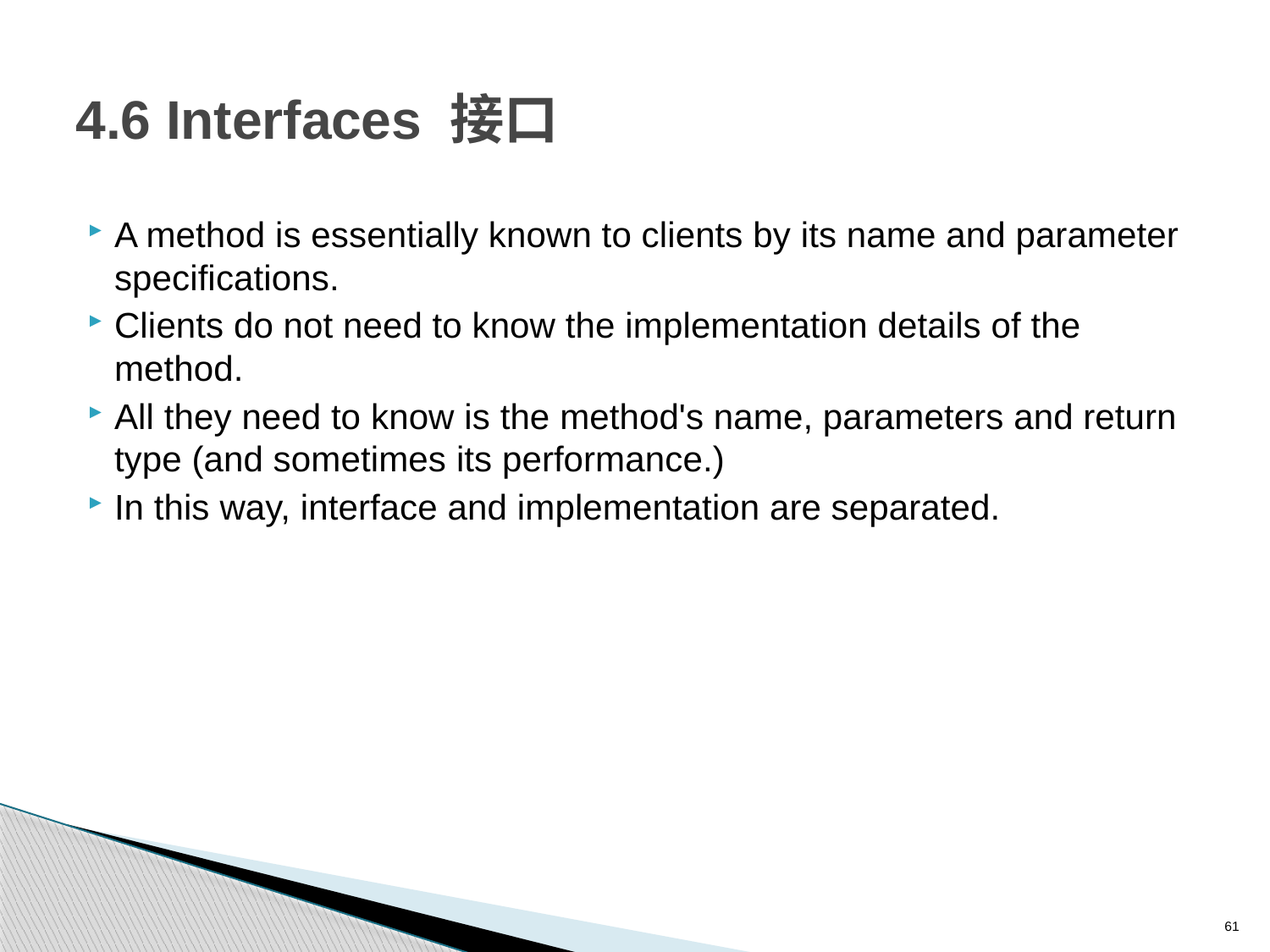

# 4.6 Interfaces 接口
A method is essentially known to clients by its name and parameter specifications.
Clients do not need to know the implementation details of the method.
All they need to know is the method's name, parameters and return type (and sometimes its performance.)
In this way, interface and implementation are separated.
61